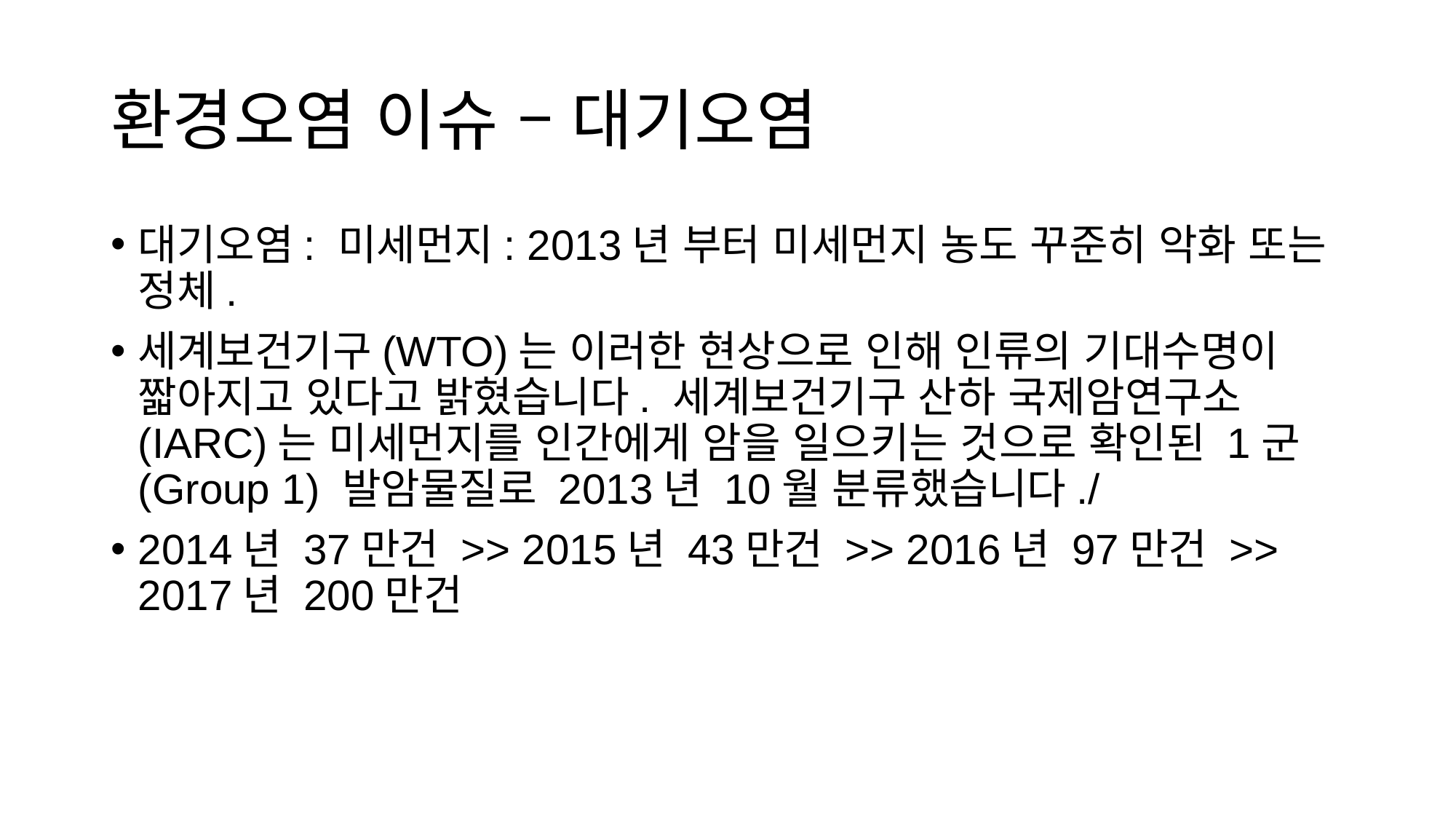

# 환경오염 이슈 – 대기오염
대기오염: 미세먼지: 2013년 부터 미세먼지 농도 꾸준히 악화 또는 정체.
세계보건기구(WTO)는 이러한 현상으로 인해 인류의 기대수명이 짧아지고 있다고 밝혔습니다. 세계보건기구 산하 국제암연구소(IARC)는 미세먼지를 인간에게 암을 일으키는 것으로 확인된 1군(Group 1) 발암물질로 2013년 10월 분류했습니다./
2014년 37만건 >> 2015년 43만건 >> 2016년 97만건 >> 2017년 200만건